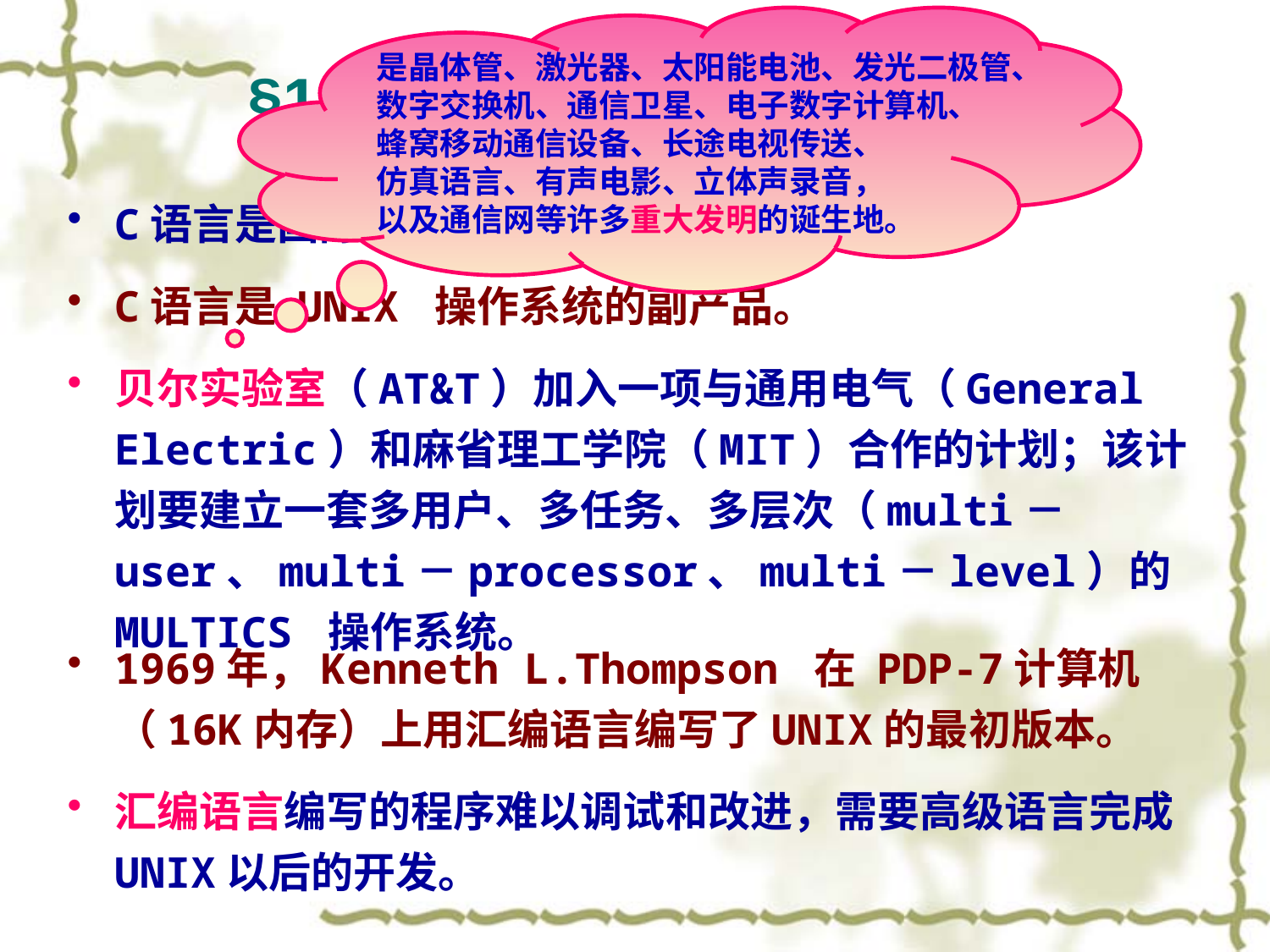

是晶体管、激光器、太阳能电池、发光二极管、
数字交换机、通信卫星、电子数字计算机、
蜂窝移动通信设备、长途电视传送、
仿真语言、有声电影、立体声录音，
以及通信网等许多重大发明的诞生地。
 §1.1 Ｃ语言出现的历史背景
C语言是国际上广泛流行的高级语言。
C语言是 UNIX 操作系统的副产品。
贝尔实验室（AT&T）加入一项与通用电气（General Electric）和麻省理工学院（MIT）合作的计划；该计划要建立一套多用户、多任务、多层次（multi－user、multi－processor、multi－level）的 MULTICS 操作系统。
1969年，Kenneth L.Thompson 在 PDP-7计算机（16K内存）上用汇编语言编写了UNIX的最初版本。
汇编语言编写的程序难以调试和改进，需要高级语言完成UNIX以后的开发。